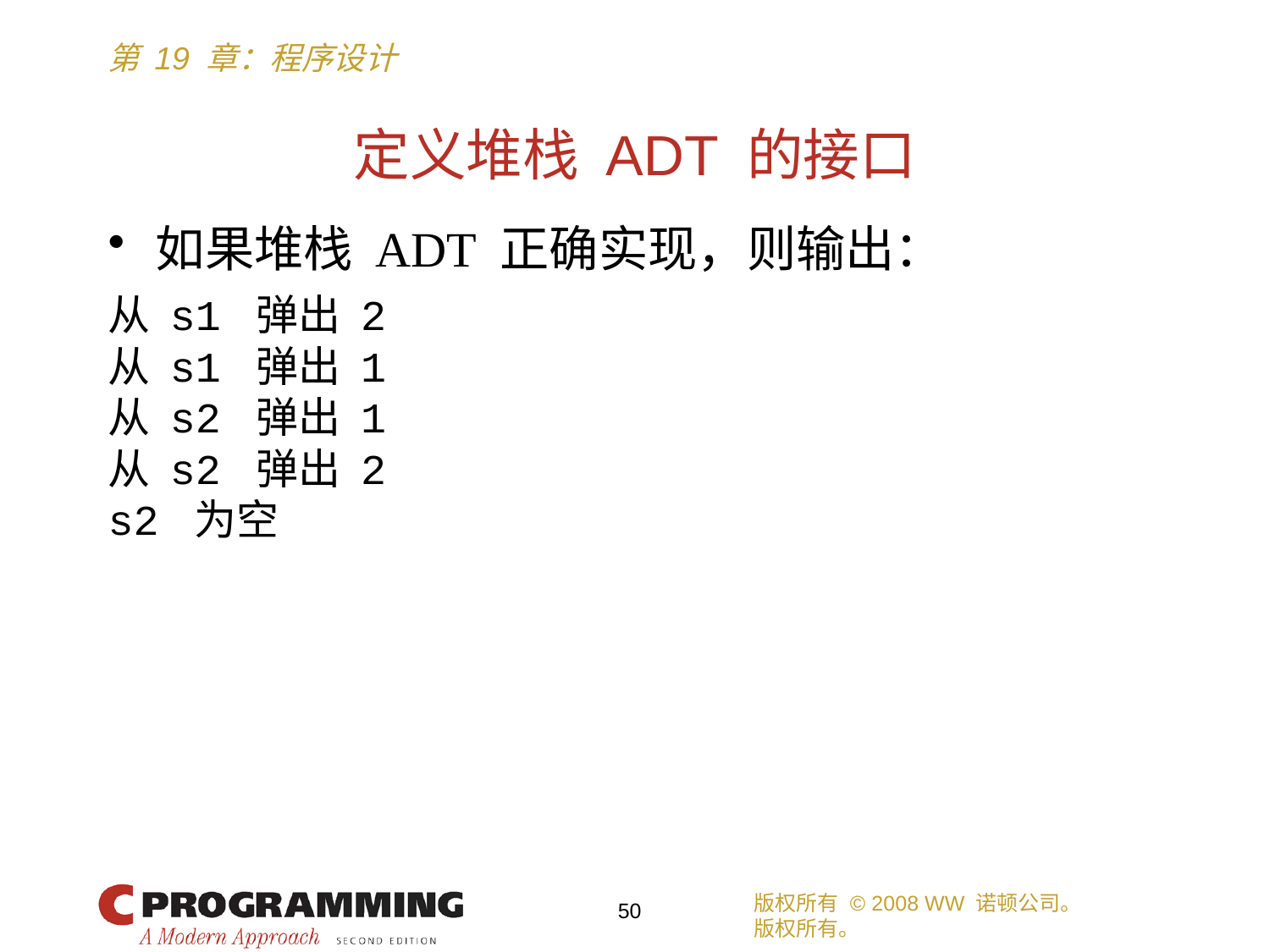

# 定义堆栈 ADT 的接口
如果堆栈 ADT 正确实现，则输出：
从 s1 弹出 2
从 s1 弹出 1
从 s2 弹出 1
从 s2 弹出 2
s2 为空
版权所有 © 2008 WW 诺顿公司。
版权所有。
50